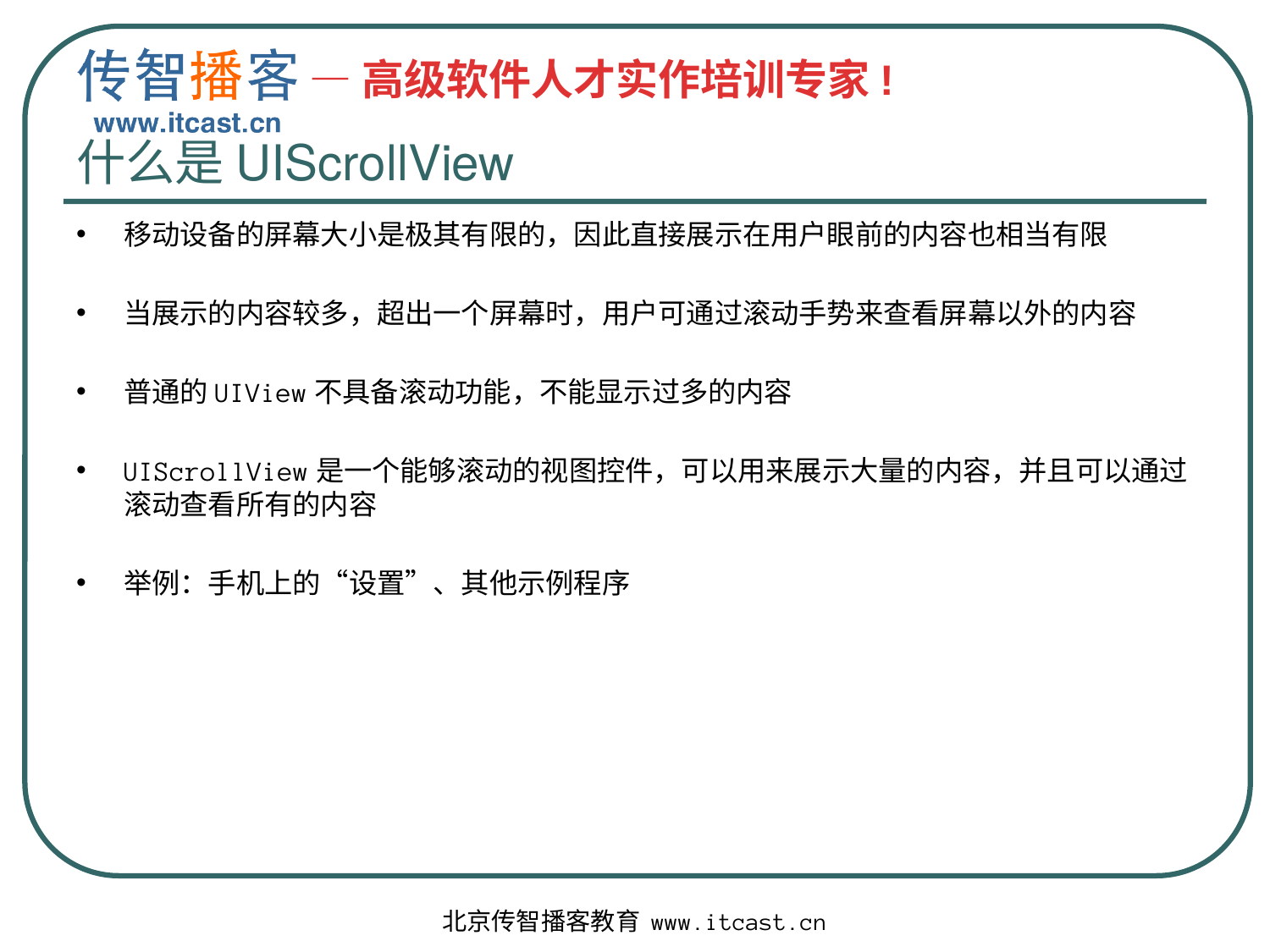

# 什么是UIScrollView
移动设备的屏幕大小是极其有限的，因此直接展示在用户眼前的内容也相当有限

当展示的内容较多，超出一个屏幕时，用户可通过滚动手势来查看屏幕以外的内容

普通的UIView不具备滚动功能，不能显示过多的内容

UIScrollView是一个能够滚动的视图控件，可以用来展示大量的内容，并且可以通过滚动查看所有的内容

举例：手机上的“设置”、其他示例程序